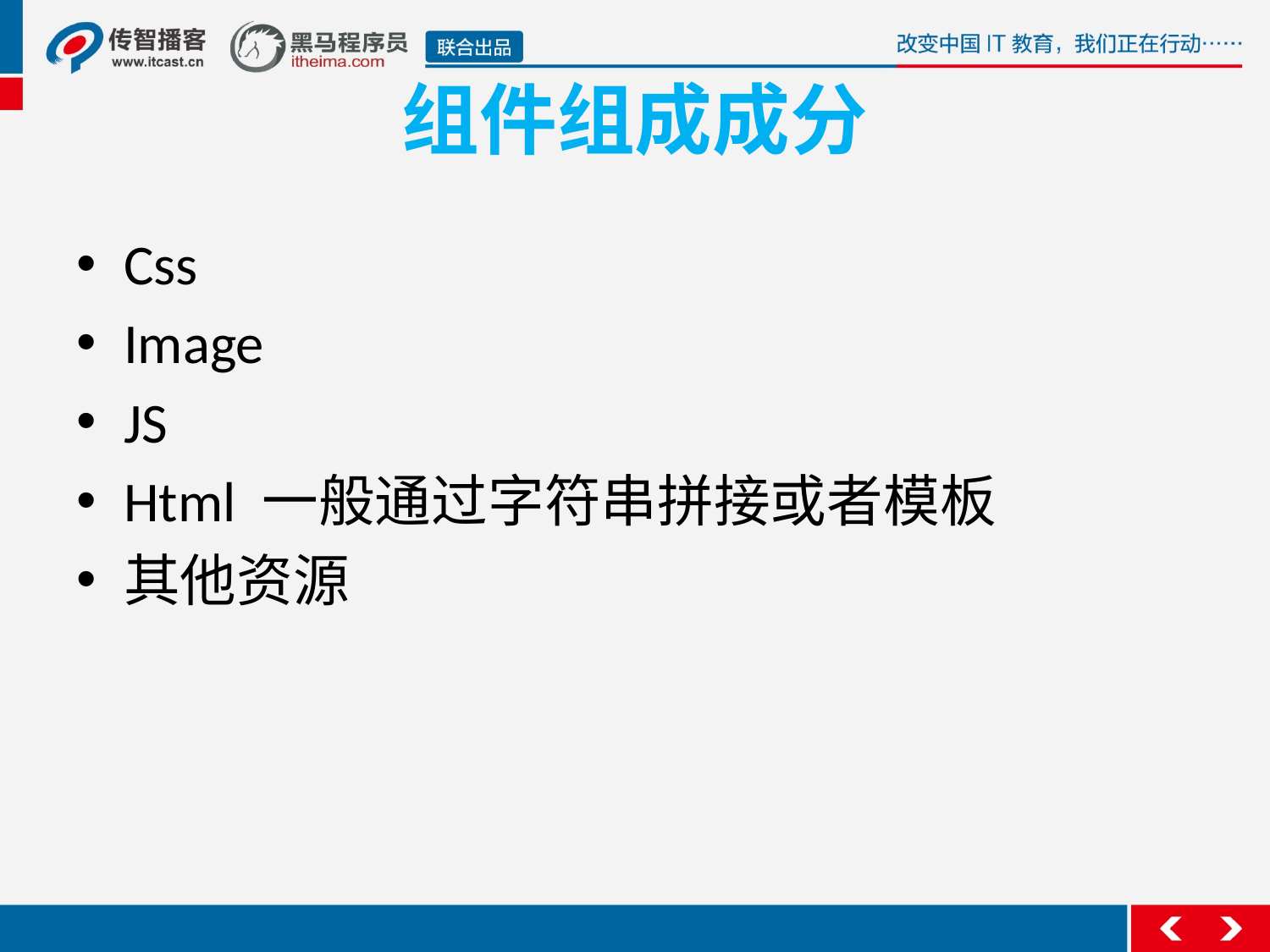

# 组件组成成分
Css
Image
JS
Html 一般通过字符串拼接或者模板
其他资源